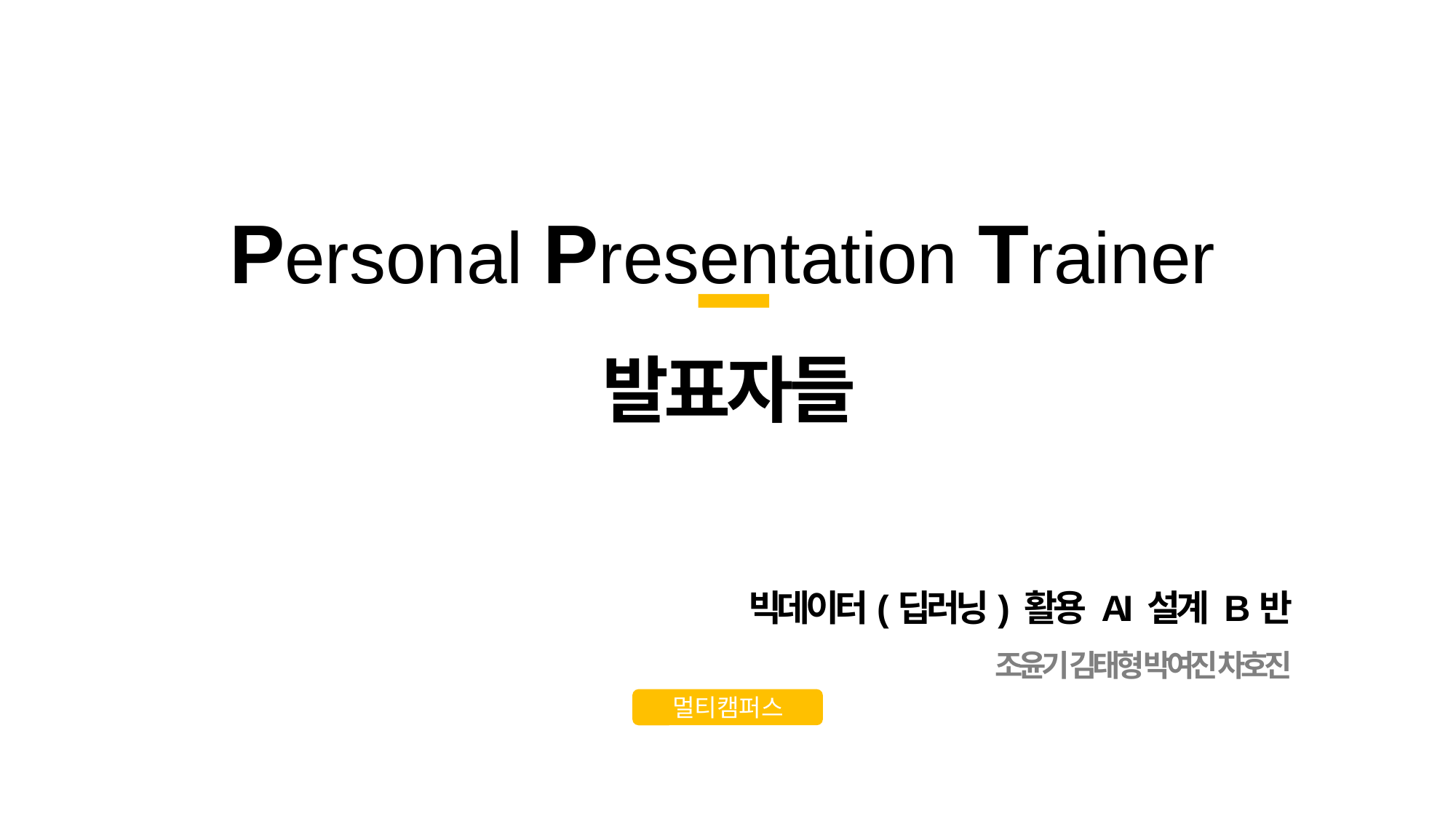

Personal Presentation Trainer
발표자들

                             빅데이터(딥러닝) 활용 AI 설계 B반
조윤기 김태형 박여진 차호진
멀티캠퍼스